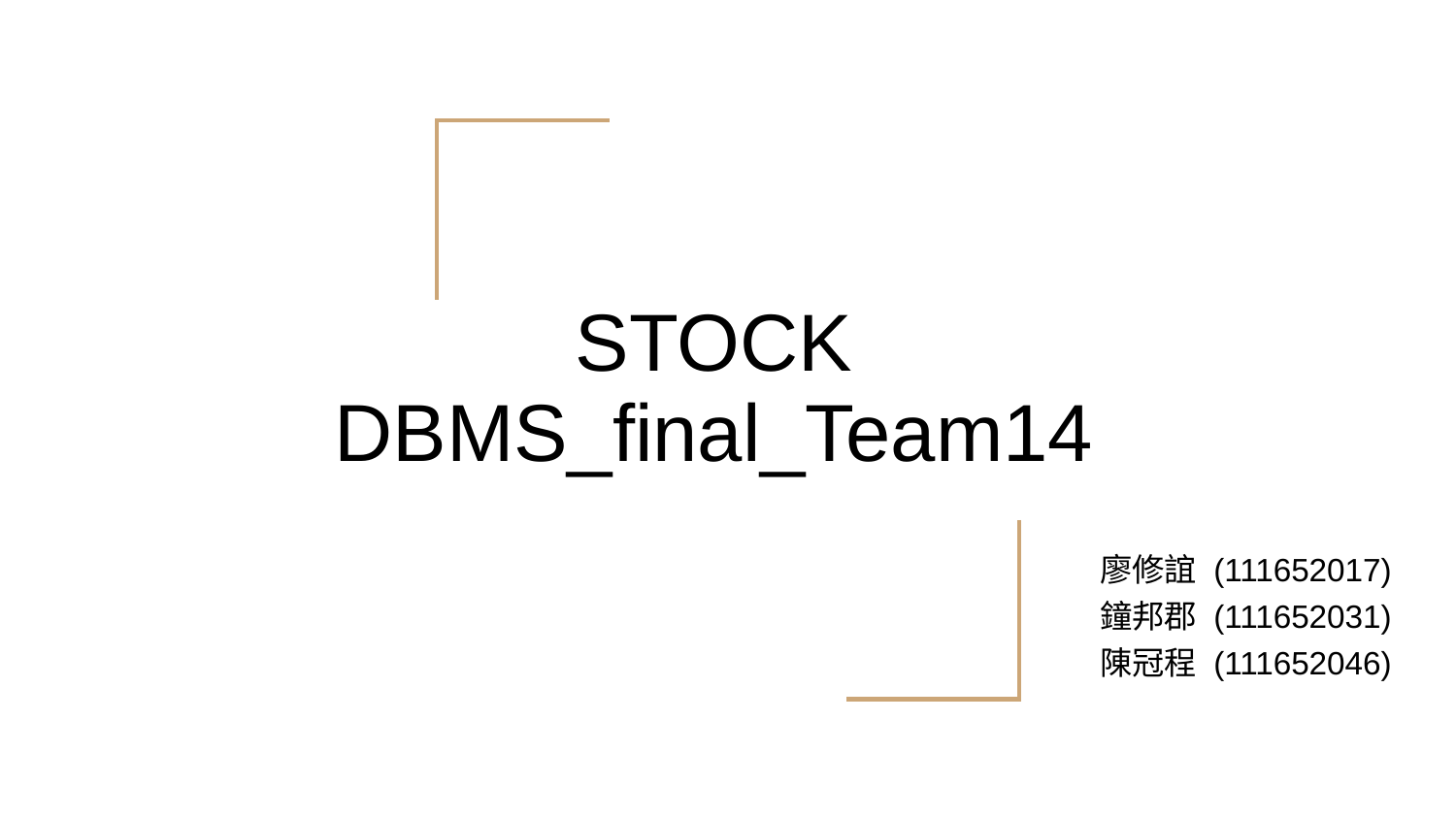

# STOCK
DBMS_final_Team14
廖修誼 (111652017)
鐘邦郡 (111652031)
陳冠程 (111652046)